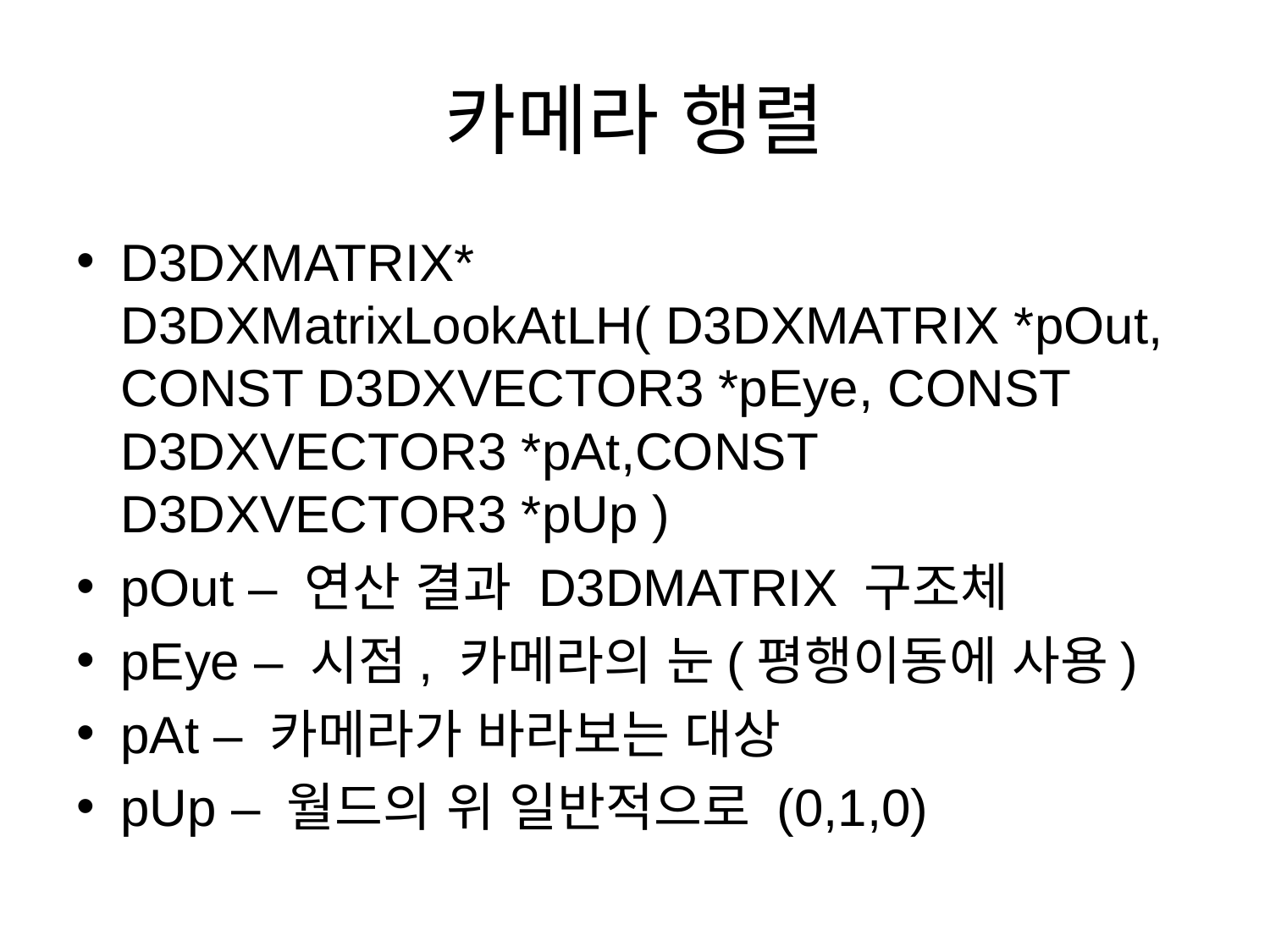

# 카메라 행렬
D3DXMATRIX* D3DXMatrixLookAtLH( D3DXMATRIX *pOut, CONST D3DXVECTOR3 *pEye, CONST D3DXVECTOR3 *pAt,CONST D3DXVECTOR3 *pUp )
pOut – 연산 결과 D3DMATRIX 구조체
pEye – 시점, 카메라의 눈(평행이동에 사용)
pAt – 카메라가 바라보는 대상
pUp – 월드의 위 일반적으로 (0,1,0)